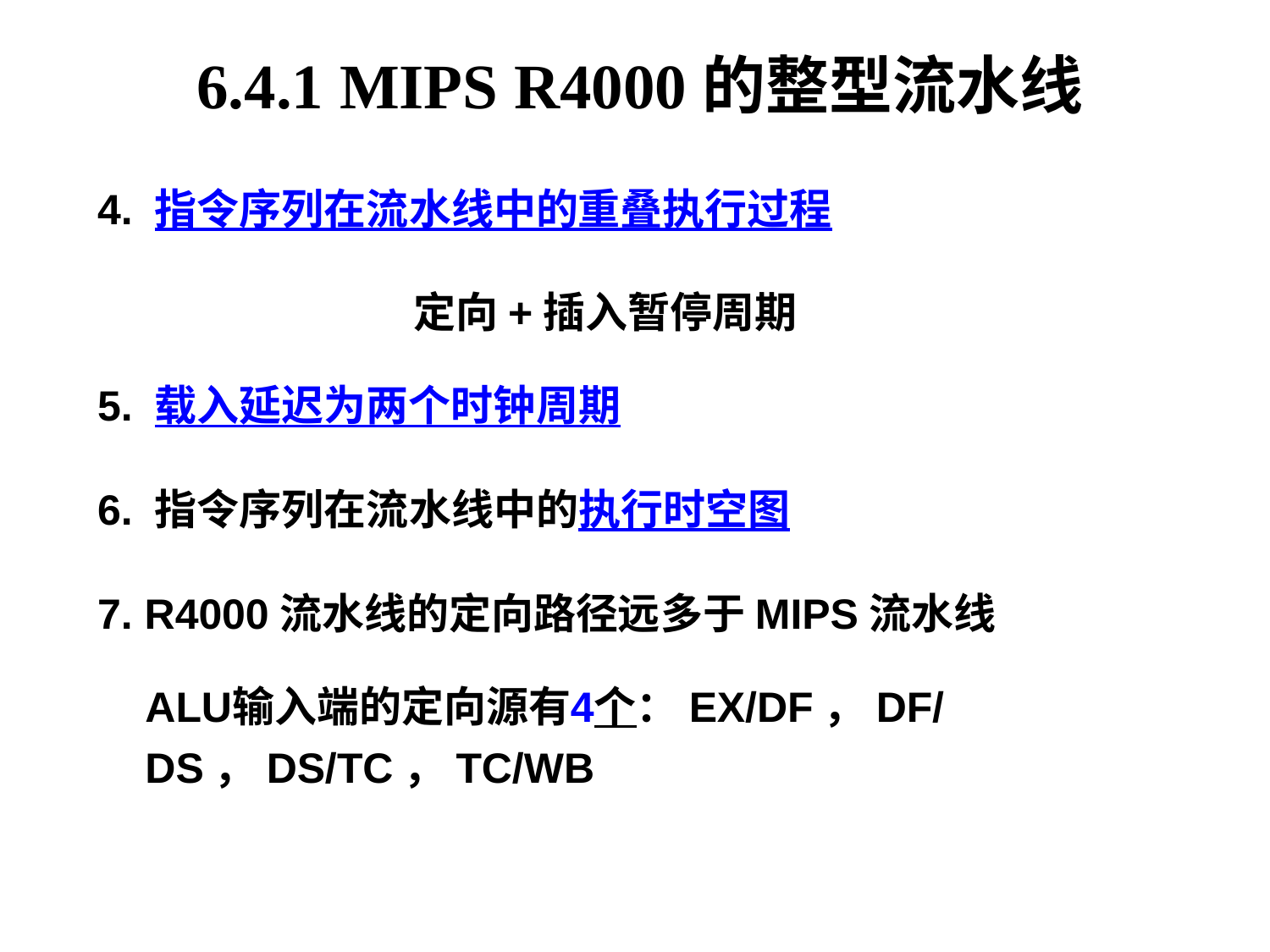

6.4.1 MIPS R4000的整型流水线
4. 指令序列在流水线中的重叠执行过程
定向+插入暂停周期
5. 载入延迟为两个时钟周期
6. 指令序列在流水线中的执行时空图
7. R4000流水线的定向路径远多于MIPS流水线
	ALU输入端的定向源有4个：EX/DF，DF/DS，DS/TC，TC/WB